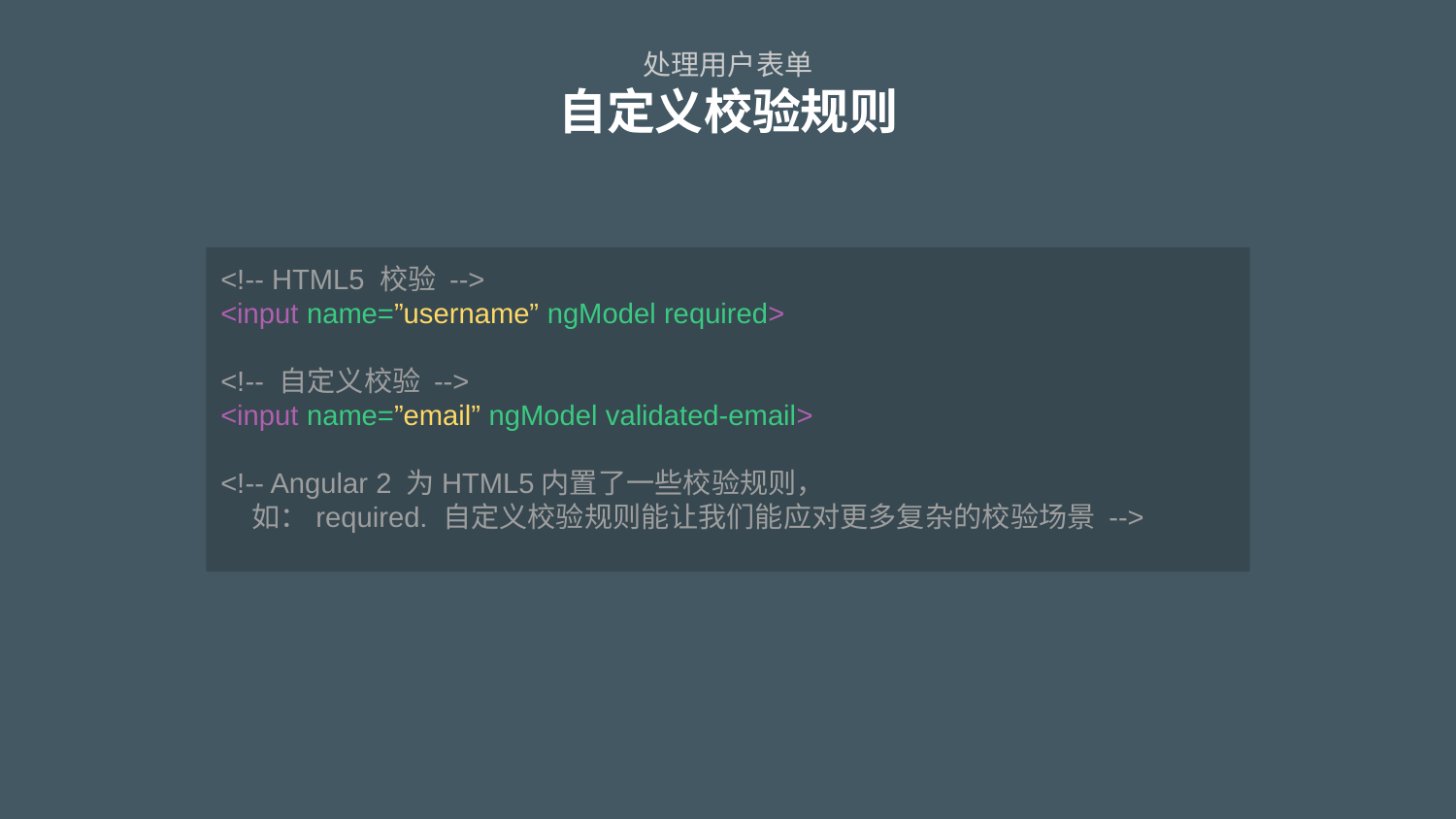

# 处理用户表单 自定义校验规则
<!-- HTML5 校验 -->
<input name=”username” ngModel required>
<!-- 自定义校验 -->
<input name=”email” ngModel validated-email>
<!-- Angular 2 为HTML5内置了一些校验规则，
     如：required. 自定义校验规则能让我们能应对更多复杂的校验场景 -->